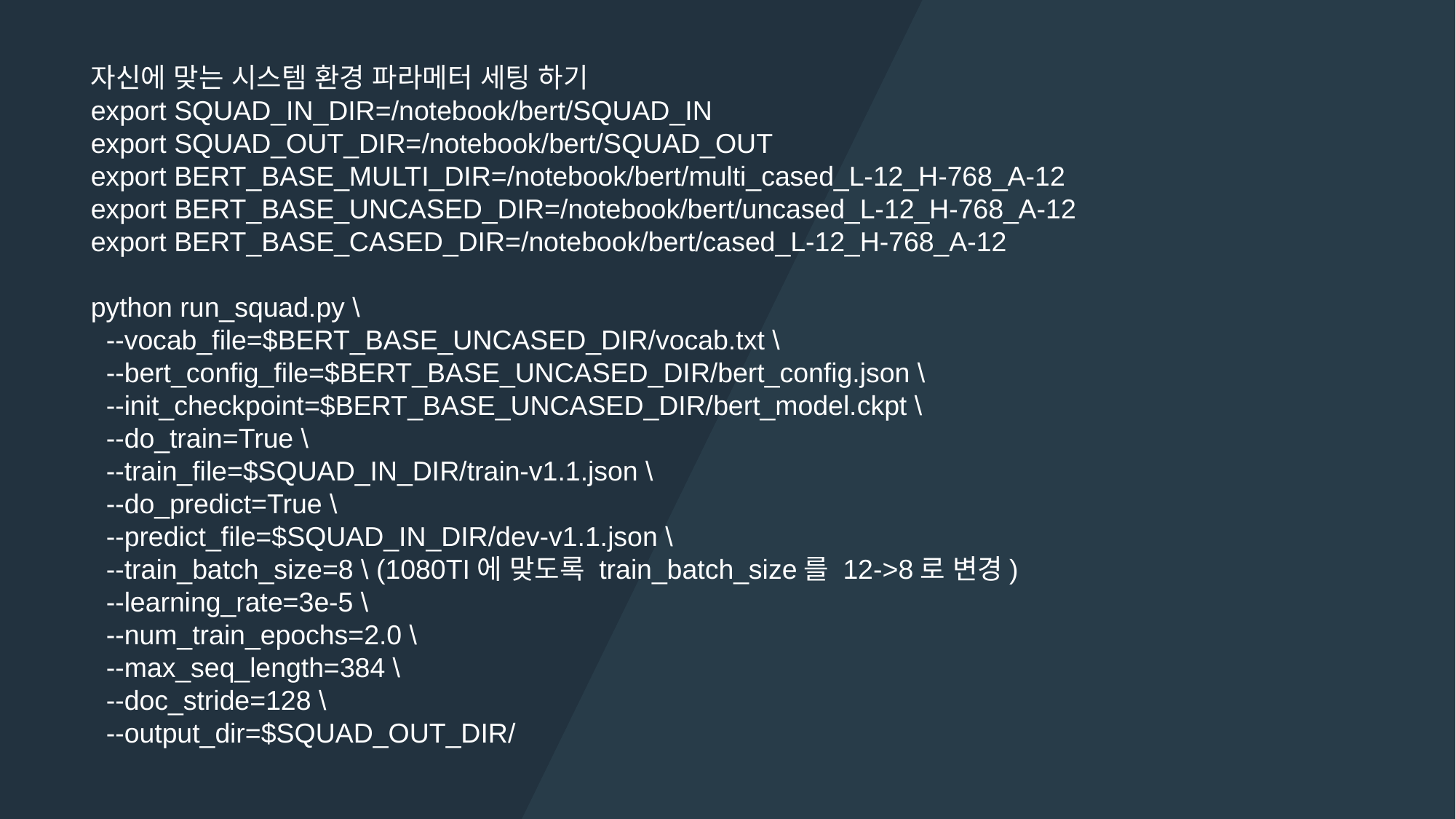

자신에 맞는 시스템 환경 파라메터 세팅 하기
export SQUAD_IN_DIR=/notebook/bert/SQUAD_IN
export SQUAD_OUT_DIR=/notebook/bert/SQUAD_OUT
export BERT_BASE_MULTI_DIR=/notebook/bert/multi_cased_L-12_H-768_A-12
export BERT_BASE_UNCASED_DIR=/notebook/bert/uncased_L-12_H-768_A-12
export BERT_BASE_CASED_DIR=/notebook/bert/cased_L-12_H-768_A-12

python run_squad.py \
  --vocab_file=$BERT_BASE_UNCASED_DIR/vocab.txt \
  --bert_config_file=$BERT_BASE_UNCASED_DIR/bert_config.json \
  --init_checkpoint=$BERT_BASE_UNCASED_DIR/bert_model.ckpt \
  --do_train=True \
  --train_file=$SQUAD_IN_DIR/train-v1.1.json \
  --do_predict=True \
  --predict_file=$SQUAD_IN_DIR/dev-v1.1.json \
  --train_batch_size=8 \ (1080TI에 맞도록 train_batch_size를 12->8로 변경)
  --learning_rate=3e-5 \
  --num_train_epochs=2.0 \
  --max_seq_length=384 \
  --doc_stride=128 \
  --output_dir=$SQUAD_OUT_DIR/